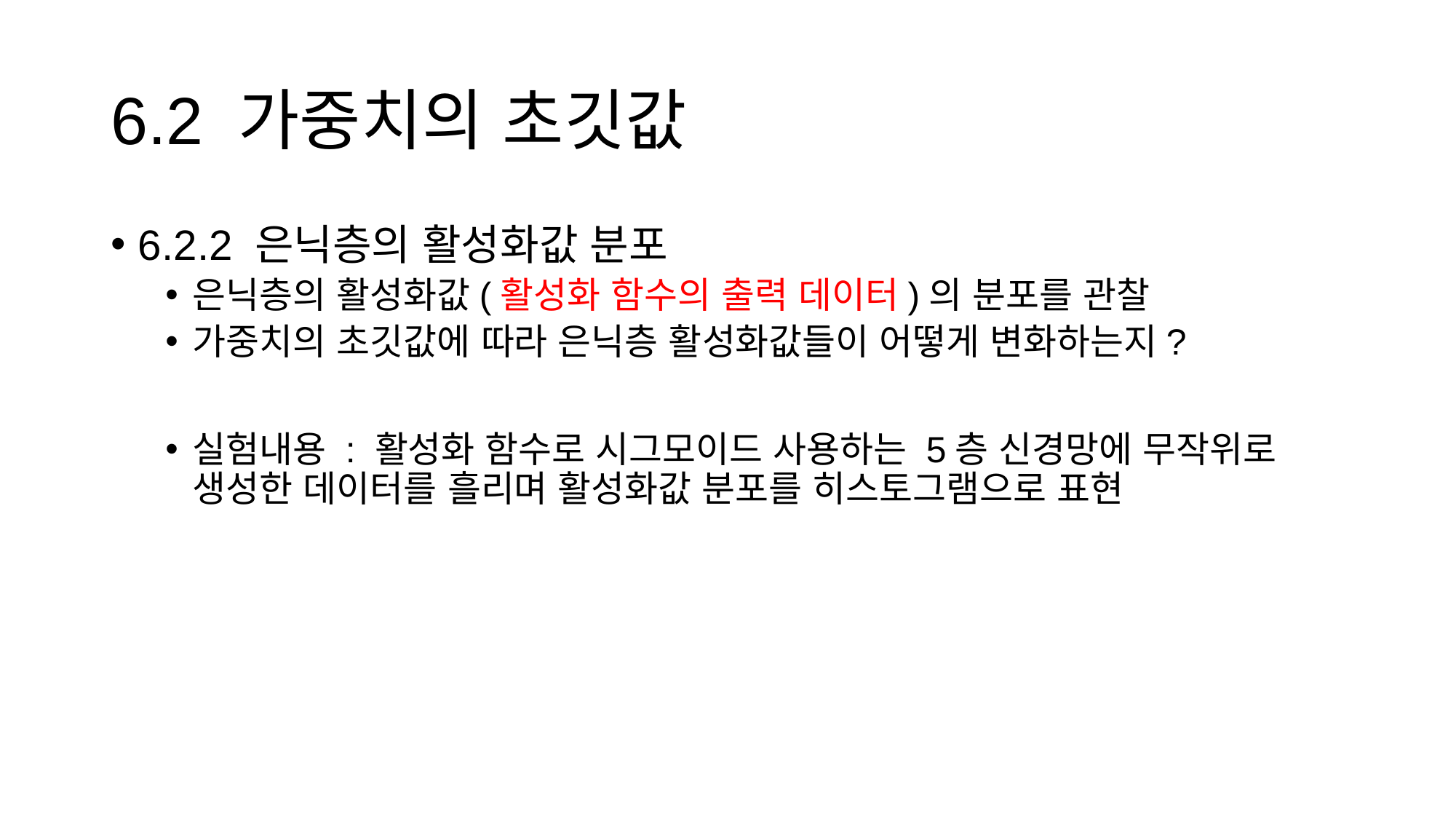

# 6.2 가중치의 초깃값
6.2.2 은닉층의 활성화값 분포
은닉층의 활성화값(활성화 함수의 출력 데이터)의 분포를 관찰
가중치의 초깃값에 따라 은닉층 활성화값들이 어떻게 변화하는지?

실험내용 : 활성화 함수로 시그모이드 사용하는 5층 신경망에 무작위로 생성한 데이터를 흘리며 활성화값 분포를 히스토그램으로 표현